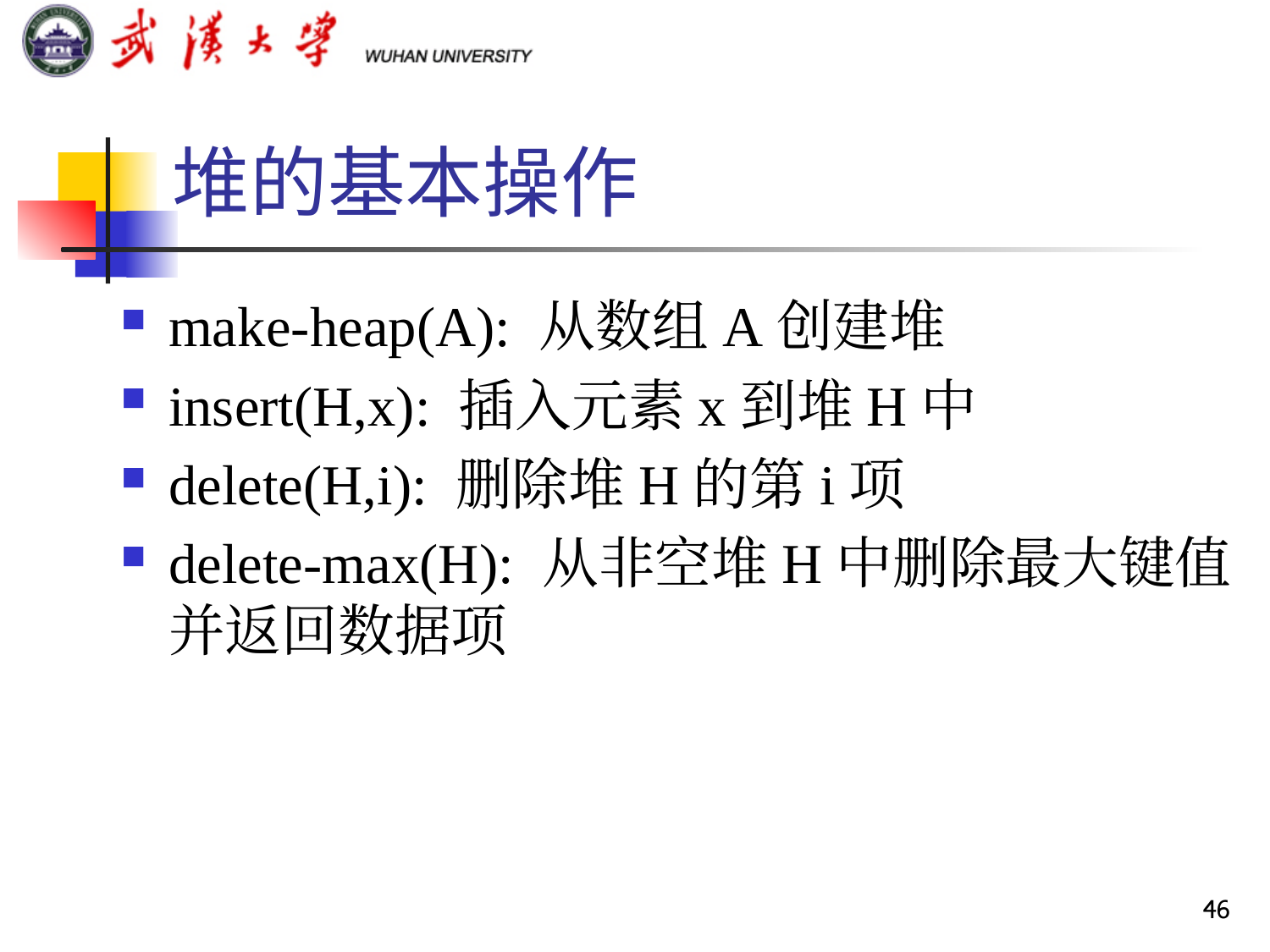

# 堆的基本操作
make-heap(A): 从数组A创建堆
insert(H,x): 插入元素x到堆H中
delete(H,i): 删除堆H的第i项
delete-max(H): 从非空堆H中删除最大键值并返回数据项
46